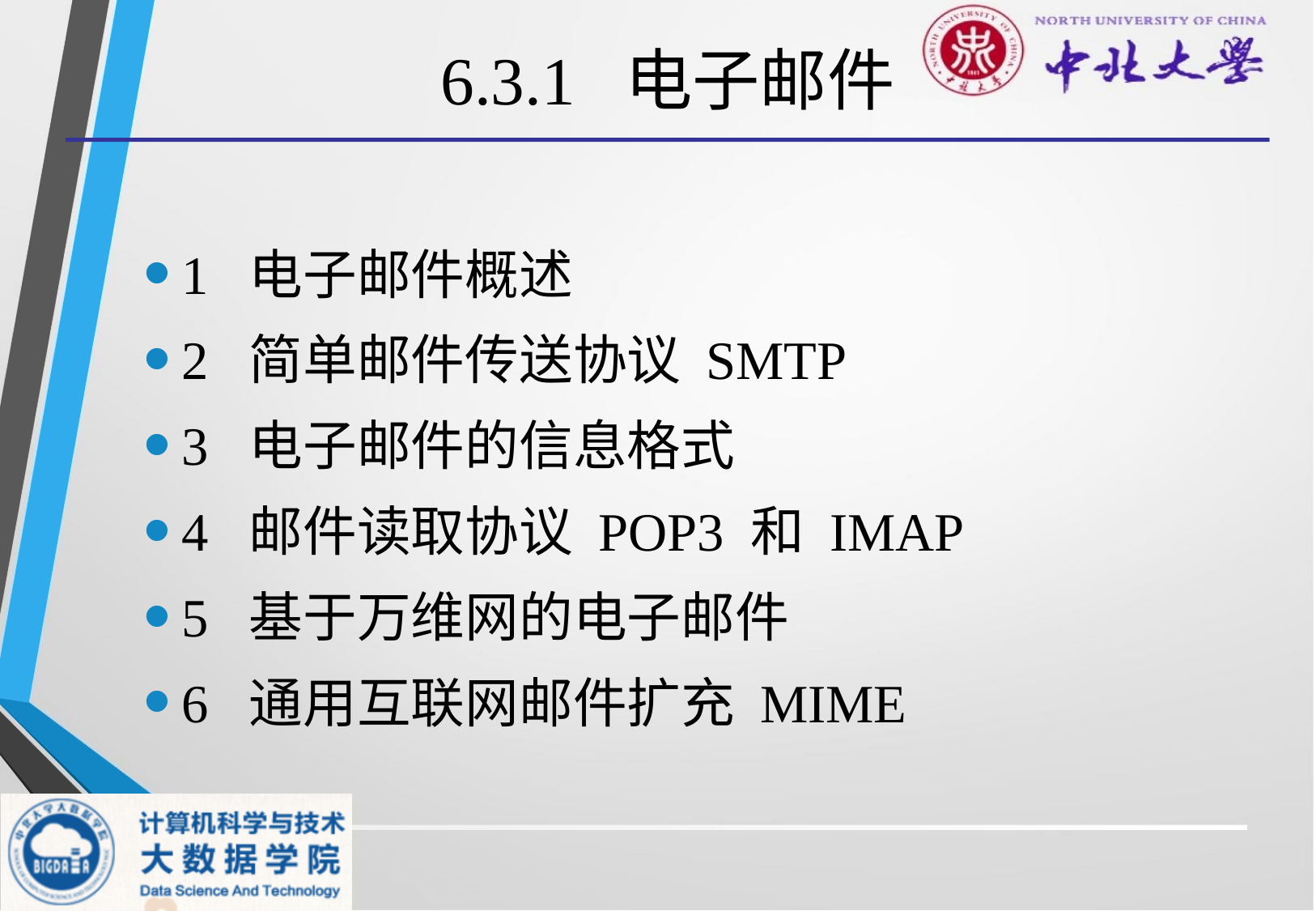

# 6.3.1  电子邮件
1  电子邮件概述
2  简单邮件传送协议 SMTP
3  电子邮件的信息格式
4  邮件读取协议 POP3 和 IMAP
5  基于万维网的电子邮件
6  通用互联网邮件扩充 MIME
3